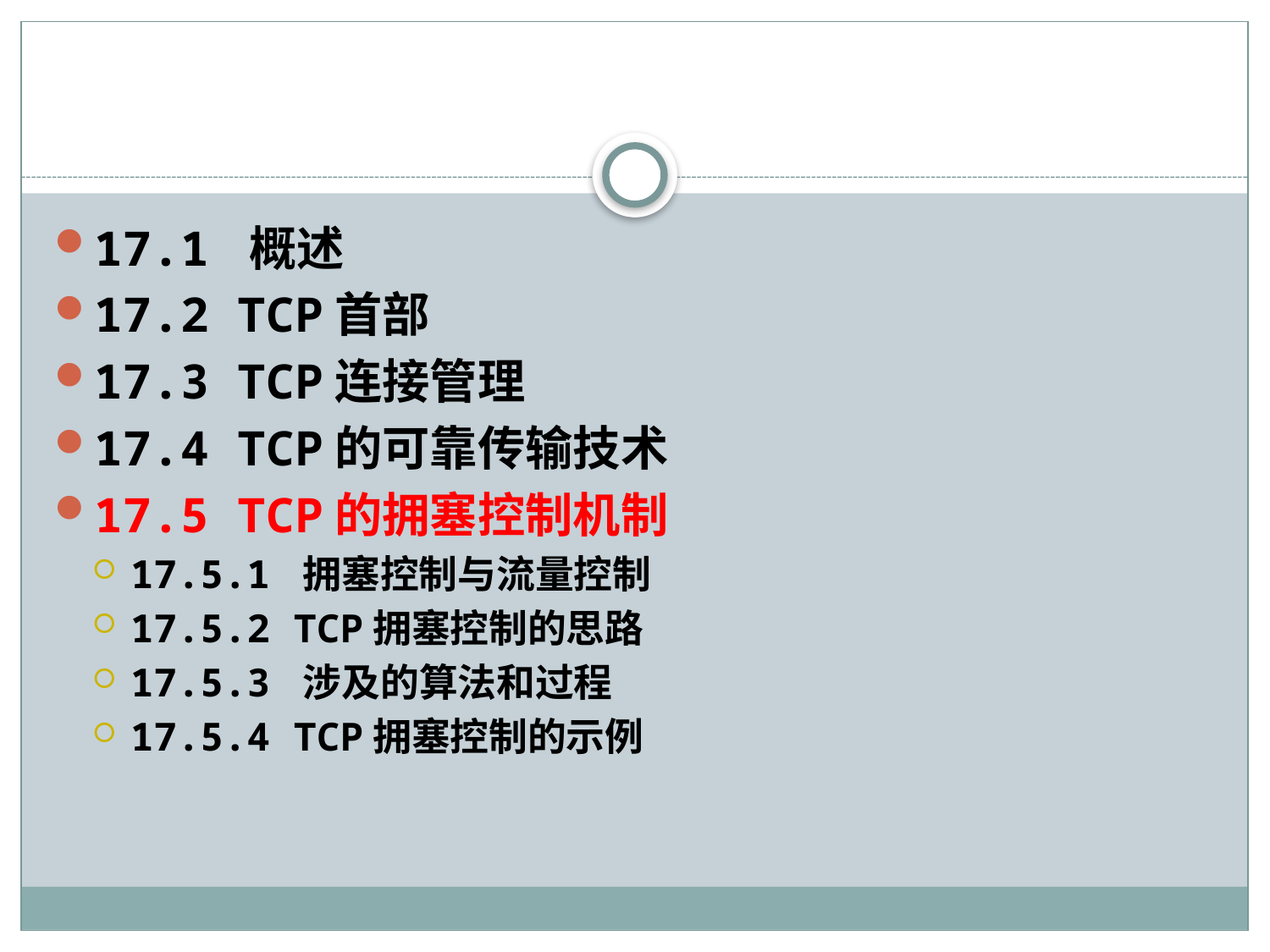

#
17.1 概述
17.2 TCP首部
17.3 TCP连接管理
17.4 TCP的可靠传输技术
17.5 TCP的拥塞控制机制
17.5.1 拥塞控制与流量控制
17.5.2 TCP拥塞控制的思路
17.5.3 涉及的算法和过程
17.5.4 TCP拥塞控制的示例